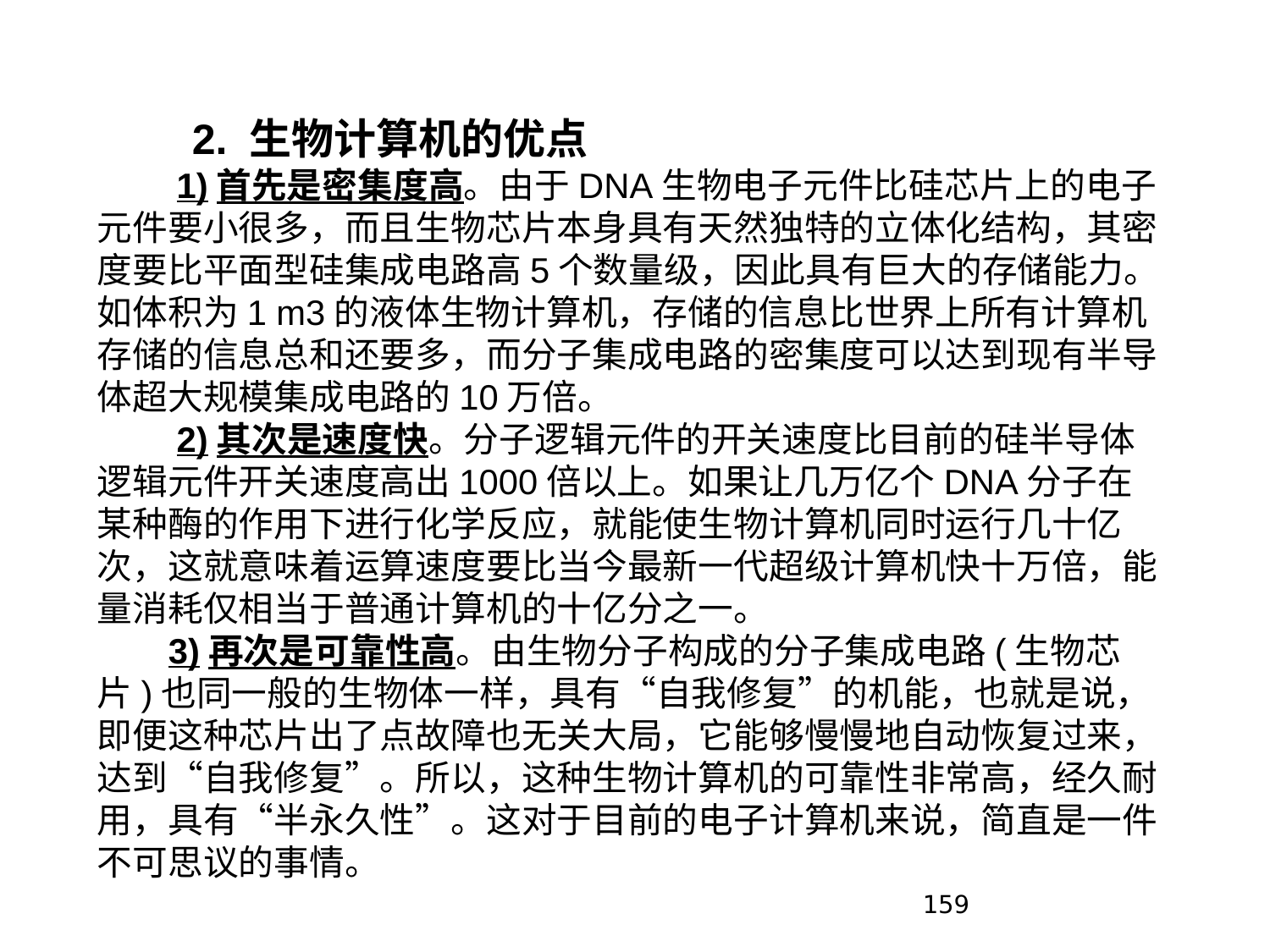

2. 生物计算机的优点
　　1)首先是密集度高。由于DNA生物电子元件比硅芯片上的电子元件要小很多，而且生物芯片本身具有天然独特的立体化结构，其密度要比平面型硅集成电路高5个数量级，因此具有巨大的存储能力。如体积为1 m3的液体生物计算机，存储的信息比世界上所有计算机存储的信息总和还要多，而分子集成电路的密集度可以达到现有半导体超大规模集成电路的10万倍。
　　2)其次是速度快。分子逻辑元件的开关速度比目前的硅半导体逻辑元件开关速度高出1000倍以上。如果让几万亿个DNA分子在某种酶的作用下进行化学反应，就能使生物计算机同时运行几十亿次，这就意味着运算速度要比当今最新一代超级计算机快十万倍，能量消耗仅相当于普通计算机的十亿分之一。
　　3)再次是可靠性高。由生物分子构成的分子集成电路(生物芯片)也同一般的生物体一样，具有“自我修复”的机能，也就是说，即便这种芯片出了点故障也无关大局，它能够慢慢地自动恢复过来，达到“自我修复”。所以，这种生物计算机的可靠性非常高，经久耐用，具有“半永久性”。这对于目前的电子计算机来说，简直是一件不可思议的事情。
159